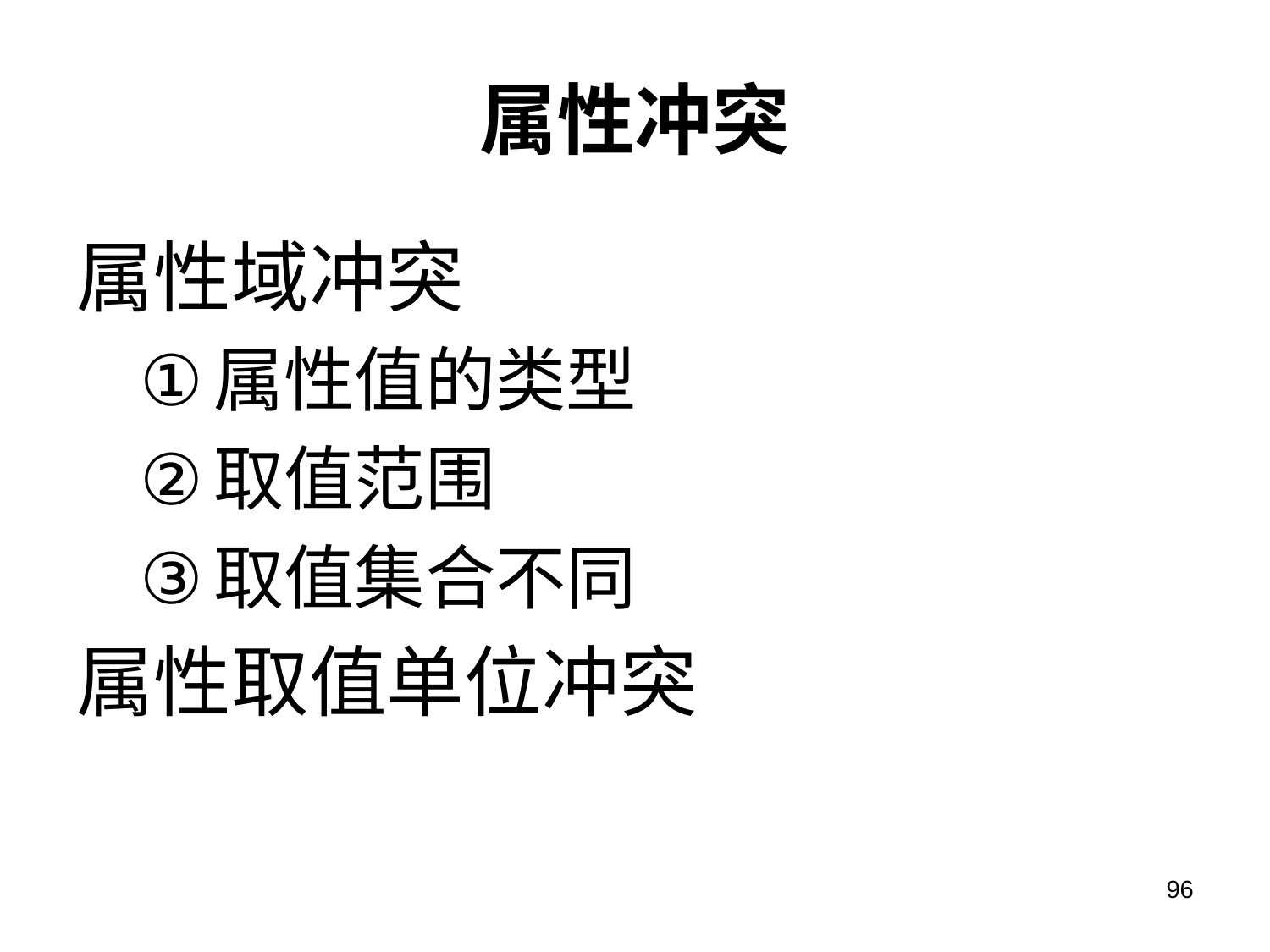

# 属性冲突
属性域冲突
属性值的类型
取值范围
取值集合不同
属性取值单位冲突

96